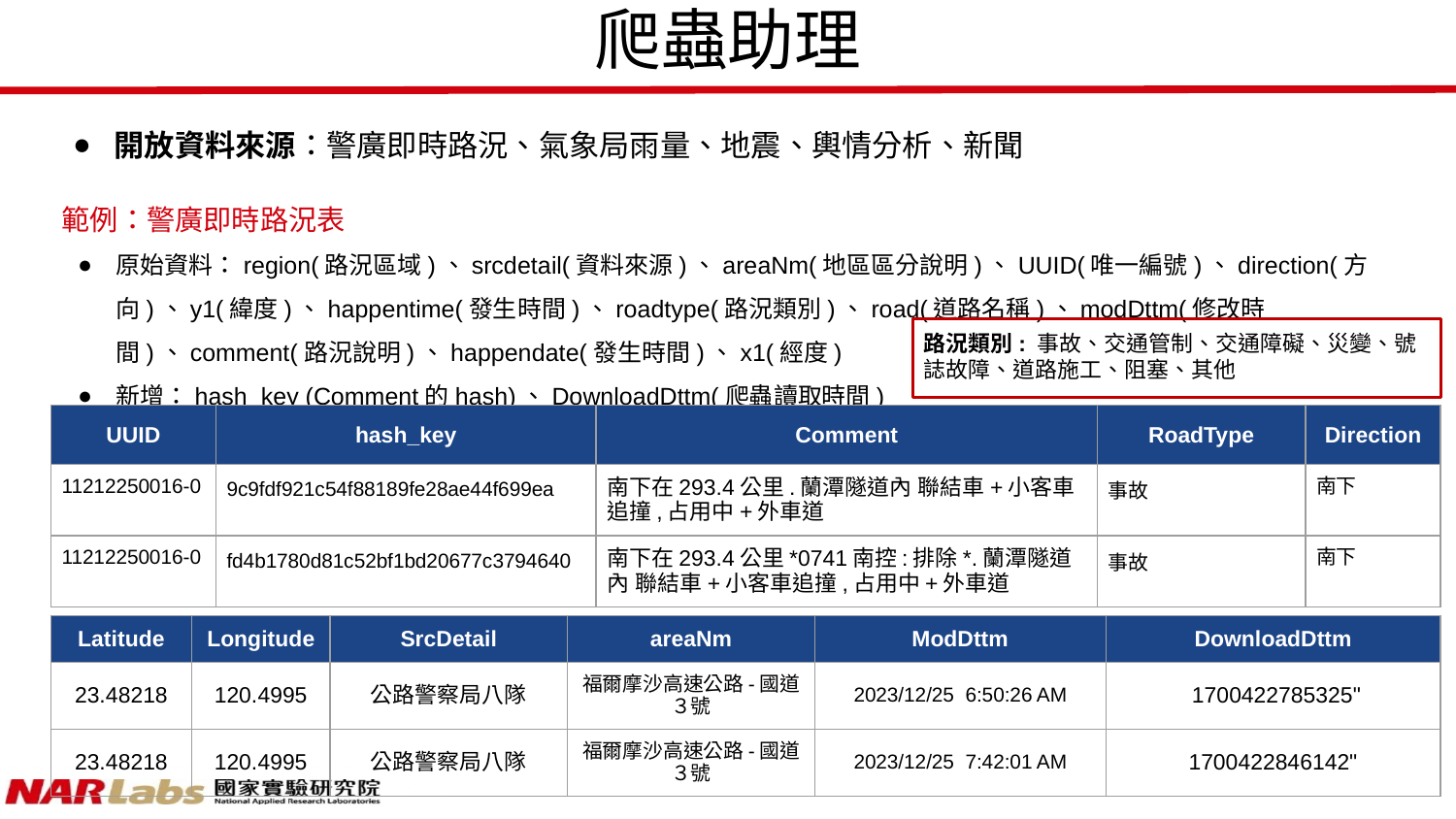

爬蟲助理
開放資料來源：警廣即時路況、氣象局雨量、地震、輿情分析、新聞
範例：警廣即時路況表
原始資料：region(路況區域)、srcdetail(資料來源)、areaNm(地區區分說明)、UUID(唯一編號)、direction(方向)、y1(緯度)、happentime(發生時間)、roadtype(路況類別)、road(道路名稱)、modDttm(修改時間)、comment(路況說明)、happendate(發生時間)、x1(經度)
新增：hash_key (Comment的hash)、DownloadDttm(爬蟲讀取時間)
路況類別: 事故、交通管制、交通障礙、災變、號誌故障、道路施工、阻塞、其他
| UUID | hash\_key | Comment | RoadType | Direction |
| --- | --- | --- | --- | --- |
| 11212250016-0 | 9c9fdf921c54f88189fe28ae44f699ea | 南下在293.4公里.蘭潭隧道內 聯結車+小客車追撞,占用中+外車道 | 事故 | 南下 |
| 11212250016-0 | fd4b1780d81c52bf1bd20677c3794640 | 南下在293.4公里\*0741南控:排除\*.蘭潭隧道內 聯結車+小客車追撞,占用中+外車道 | 事故 | 南下 |
| Latitude | Longitude | SrcDetail | areaNm | ModDttm | DownloadDttm |
| --- | --- | --- | --- | --- | --- |
| 23.48218 | 120.4995 | 公路警察局八隊 | 福爾摩沙高速公路-國道３號 | 2023/12/25 6:50:26 AM | 1700422785325" |
| 23.48218 | 120.4995 | 公路警察局八隊 | 福爾摩沙高速公路-國道３號 | 2023/12/25 7:42:01 AM | 1700422846142" |